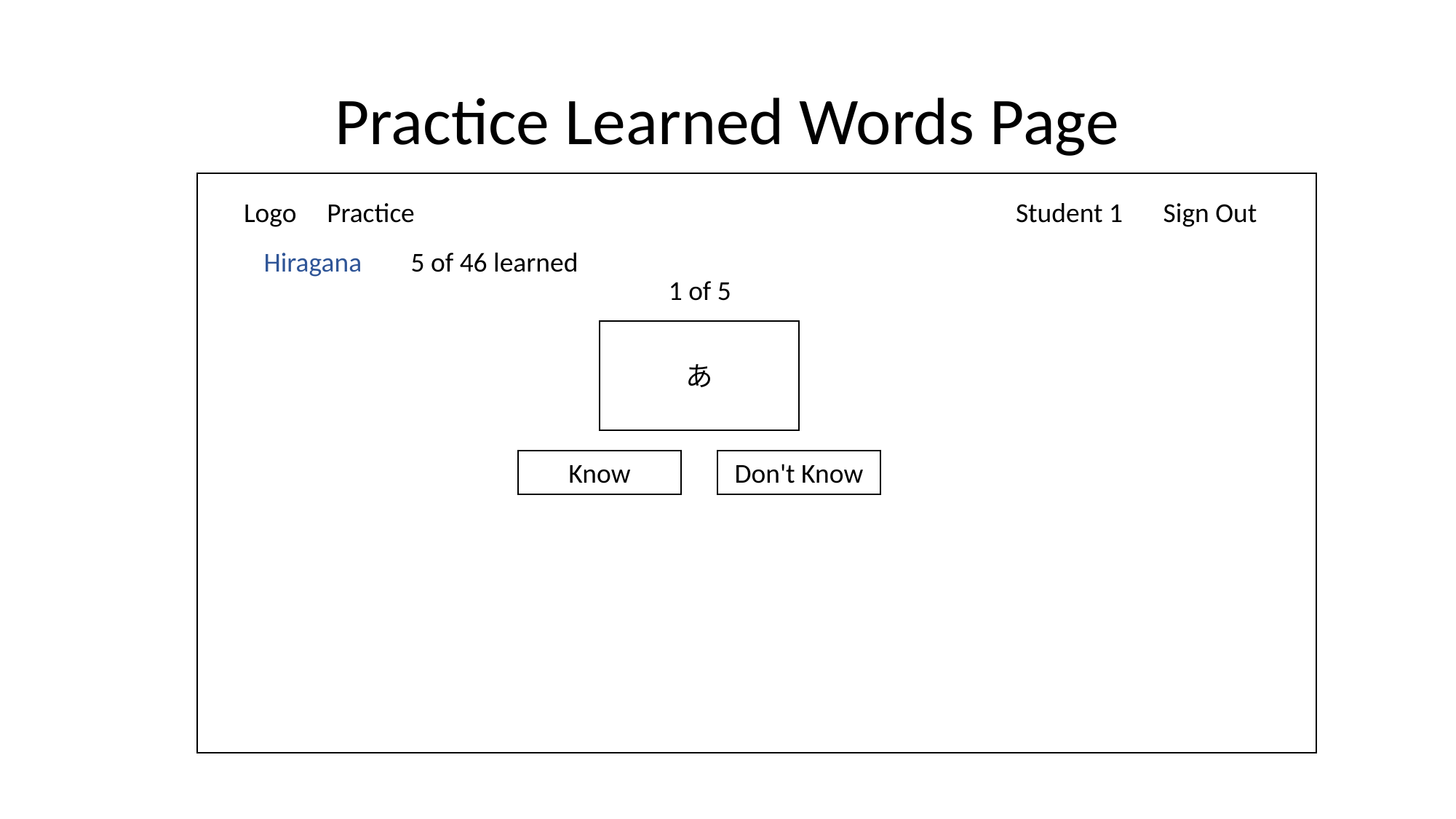

# Practice Learned Words Page

Logo
Practice
Student 1
Sign Out
Hiragana
5 of 46 learned
1 of 5

あ

Know
Don't Know